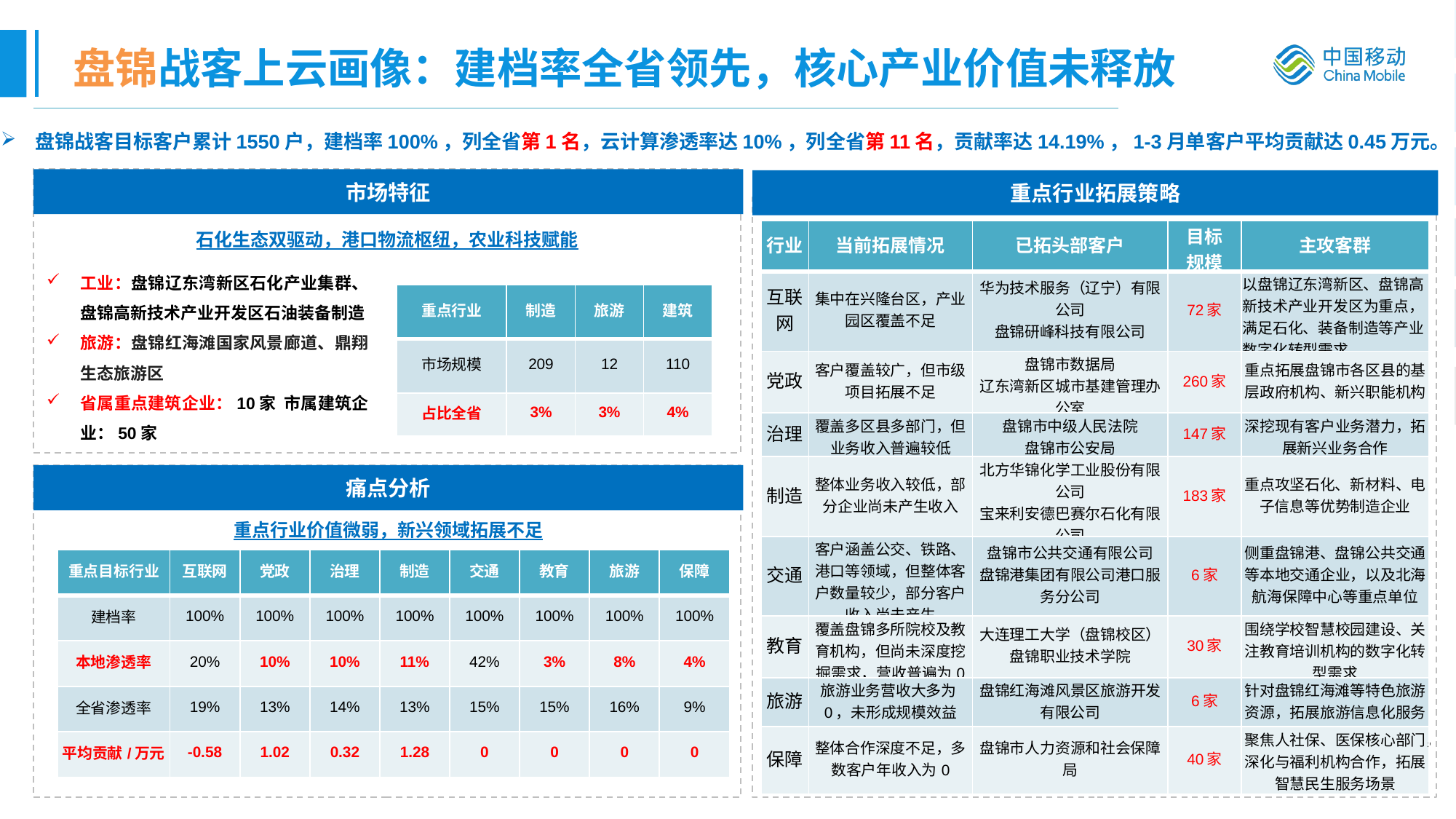

# 盘锦战客上云画像：建档率全省领先，核心产业价值未释放

盘锦战客目标客户累计1550户，建档率100%，列全省第1名，云计算渗透率达10%，列全省第11名，贡献率达14.19%，1-3月单客户平均贡献达0.45万元。
市场特征

重点行业拓展策略

| 行业 | 当前拓展情况 | 已拓头部客户 | 目标 规模 | 主攻客群 |
| --- | --- | --- | --- | --- |
| 互联网 | 集中在兴隆台区，产业园区覆盖不足 | 华为技术服务（辽宁）有限公司 盘锦研峰科技有限公司 | 72家 | 以盘锦辽东湾新区、盘锦高新技术产业开发区为重点，满足石化、装备制造等产业数字化转型需求 |
| 党政 | 客户覆盖较广，但市级项目拓展不足 | 盘锦市数据局 辽东湾新区城市基建管理办公室 | 260家 | 重点拓展盘锦市各区县的基层政府机构、新兴职能机构 |
| 治理 | 覆盖多区县多部门，但业务收入普遍较低 | 盘锦市中级人民法院 盘锦市公安局 | 147家 | 深挖现有客户业务潜力，拓展新兴业务合作 |
| 制造 | 整体业务收入较低，部分企业尚未产生收入 | 北方华锦化学工业股份有限公司 宝来利安德巴赛尔石化有限公司 | 183家 | 重点攻坚石化、新材料、电子信息等优势制造企业 |
| 交通 | 客户涵盖公交、铁路、港口等领域，但整体客户数量较少，部分客户收入尚未产生 | 盘锦市公共交通有限公司 盘锦港集团有限公司港口服务分公司 | 6家 | 侧重盘锦港、盘锦公共交通等本地交通企业，以及北海航海保障中心等重点单位 |
| 教育 | 覆盖盘锦多所院校及教育机构，但尚未深度挖掘需求，营收普遍为0 | 大连理工大学（盘锦校区） 盘锦职业技术学院 | 30家 | 围绕学校智慧校园建设、关注教育培训机构的数字化转型需求 |
| 旅游 | 旅游业务营收大多为0，未形成规模效益 | 盘锦红海滩风景区旅游开发有限公司 | 6家 | 针对盘锦红海滩等特色旅游资源，拓展旅游信息化服务 |
| 保障 | 整体合作深度不足，多数客户年收入为0 | 盘锦市人力资源和社会保障局 | 40家 | 聚焦人社保、医保核心部门，深化与福利机构合作，拓展智慧民生服务场景 |
石化生态双驱动，港口物流枢纽，农业科技赋能
工业：盘锦辽东湾新区石化产业集群、盘锦高新技术产业开发区石油装备制造
旅游：盘锦红海滩国家风景廊道、鼎翔生态旅游区
省属重点建筑企业：10家  市属建筑企业：50家
| 重点行业 | 制造 | 旅游 | 建筑 |
| --- | --- | --- | --- |
| 市场规模 | 209 | 12 | 110 |
| 占比全省 | 3% | 3% | 4% |
痛点分析

重点行业价值微弱，新兴领域拓展不足
| 重点目标行业 | 互联网 | 党政 | 治理 | 制造 | 交通 | 教育 | 旅游 | 保障 |
| --- | --- | --- | --- | --- | --- | --- | --- | --- |
| 建档率 | 100% | 100% | 100% | 100% | 100% | 100% | 100% | 100% |
| 本地渗透率 | 20% | 10% | 10% | 11% | 42% | 3% | 8% | 4% |
| 全省渗透率 | 19% | 13% | 14% | 13% | 15% | 15% | 16% | 9% |
| 平均贡献/万元 | -0.58 | 1.02 | 0.32 | 1.28 | 0 | 0 | 0 | 0 |